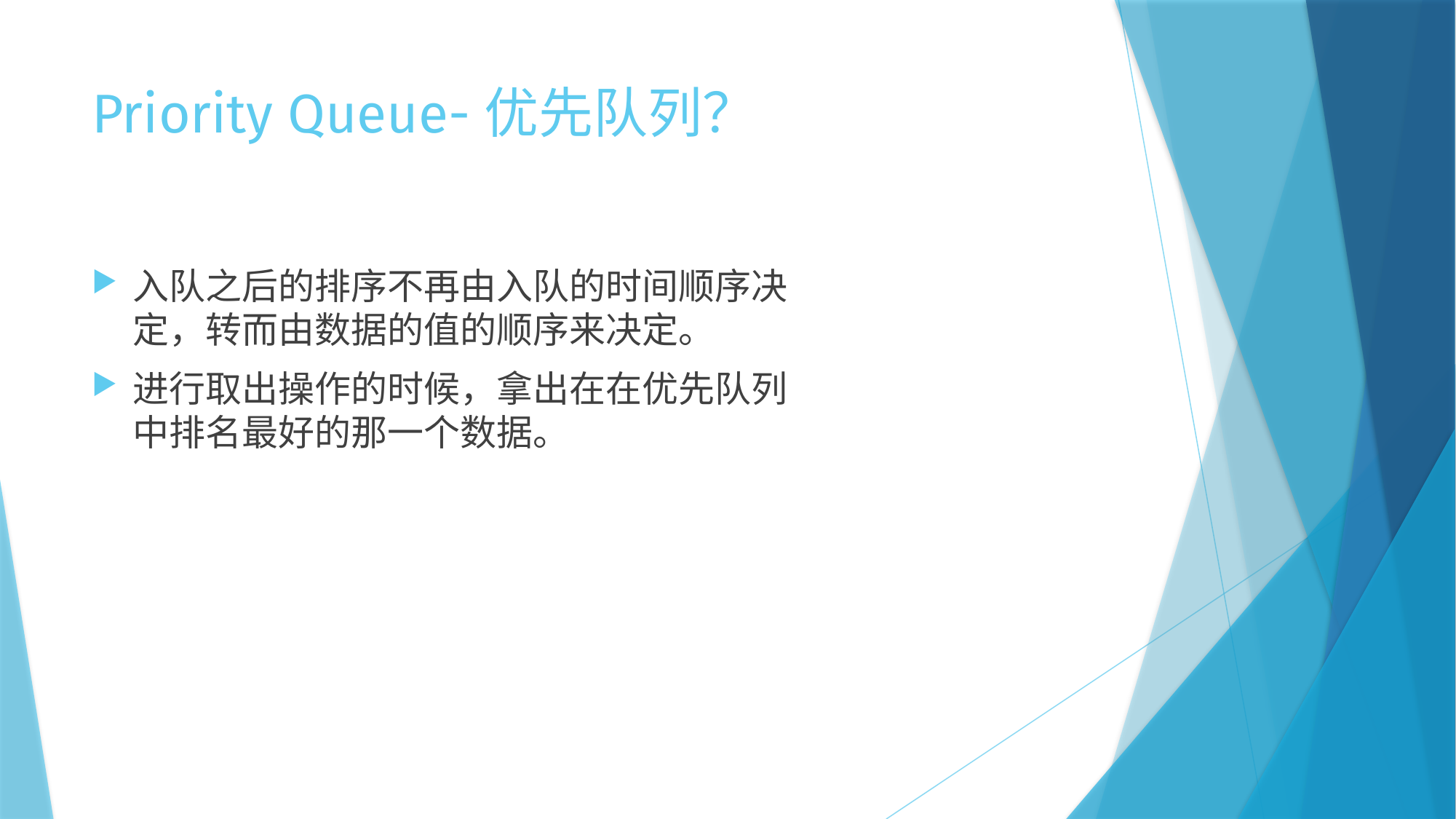

# Priority Queue-优先队列？
入队之后的排序不再由入队的时间顺序决定，转而由数据的值的顺序来决定。
进行取出操作的时候，拿出在在优先队列中排名最好的那一个数据。